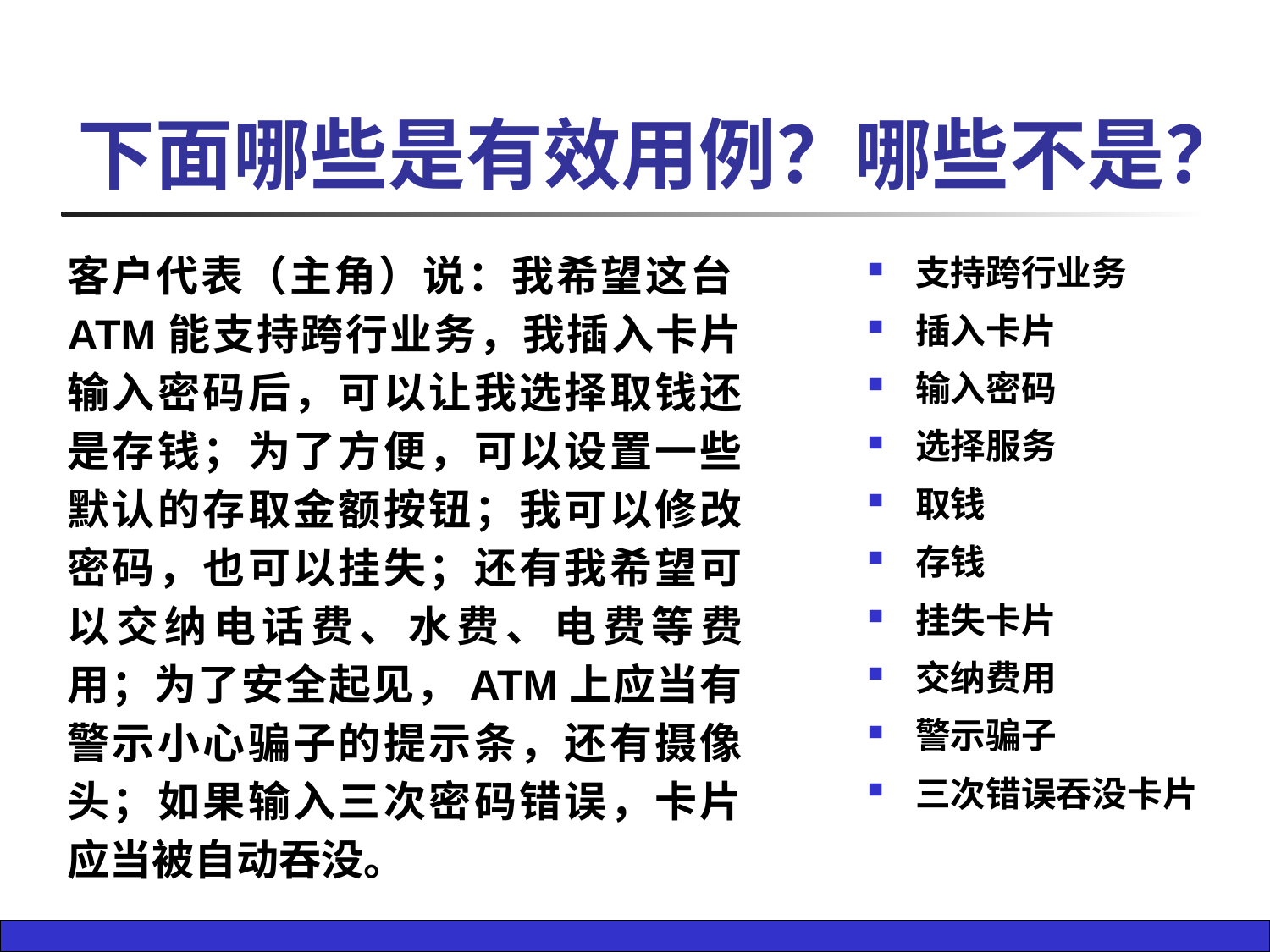

# 下面哪些是有效用例？哪些不是？
客户代表（主角）说：我希望这台ATM能支持跨行业务，我插入卡片输入密码后，可以让我选择取钱还是存钱；为了方便，可以设置一些默认的存取金额按钮；我可以修改密码，也可以挂失；还有我希望可以交纳电话费、水费、电费等费用；为了安全起见，ATM上应当有警示小心骗子的提示条，还有摄像头；如果输入三次密码错误，卡片应当被自动吞没。
支持跨行业务
插入卡片
输入密码
选择服务
取钱
存钱
挂失卡片
交纳费用
警示骗子
三次错误吞没卡片